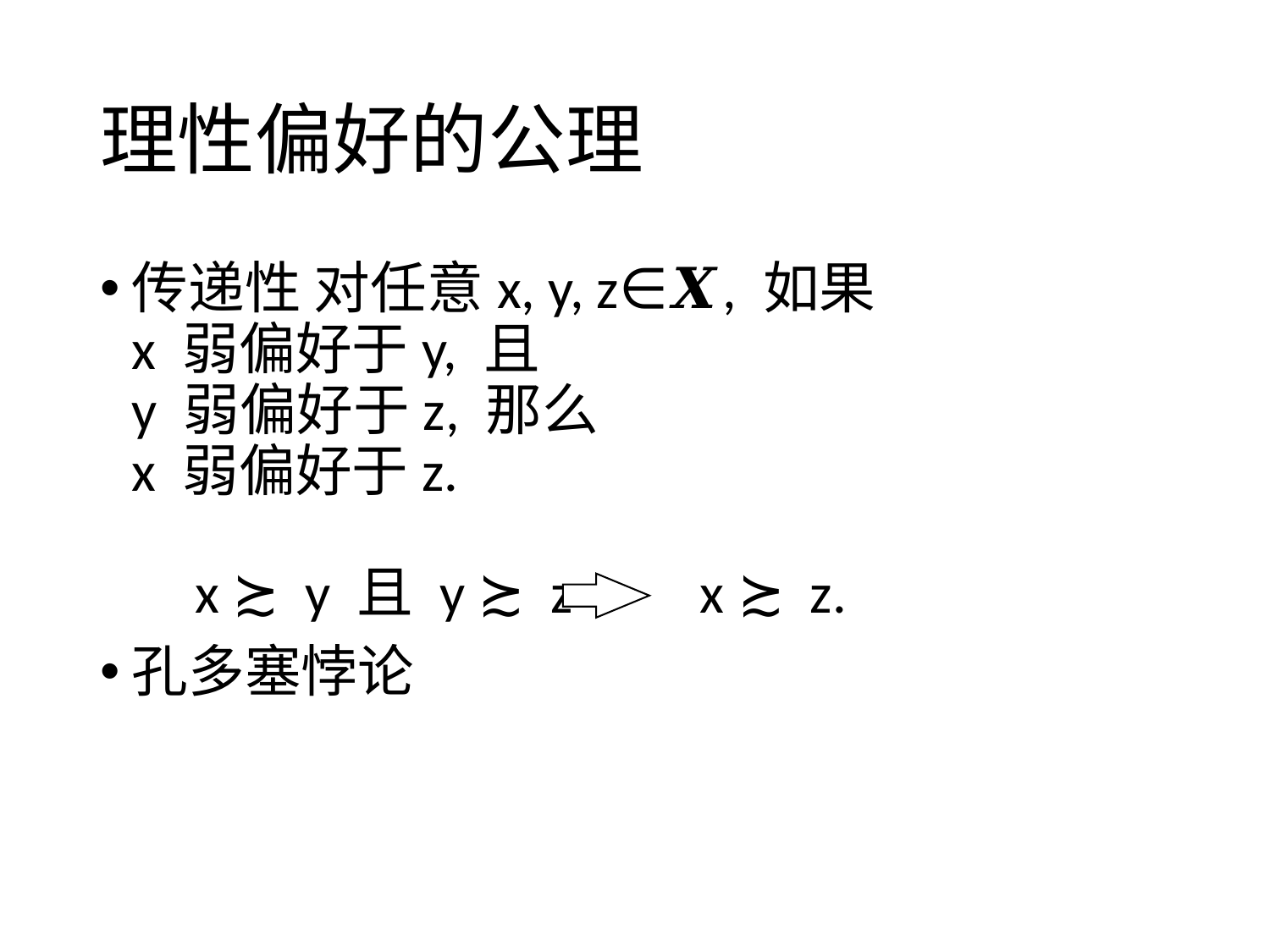

# 理性偏好的公理
传递性 对任意x, y, z∈𝑿, 如果
x 弱偏好于y, 且
y 弱偏好于z, 那么
x 弱偏好于z.
     x ≿  y 且 y ≿  z          x ≿  z.
孔多塞悖论